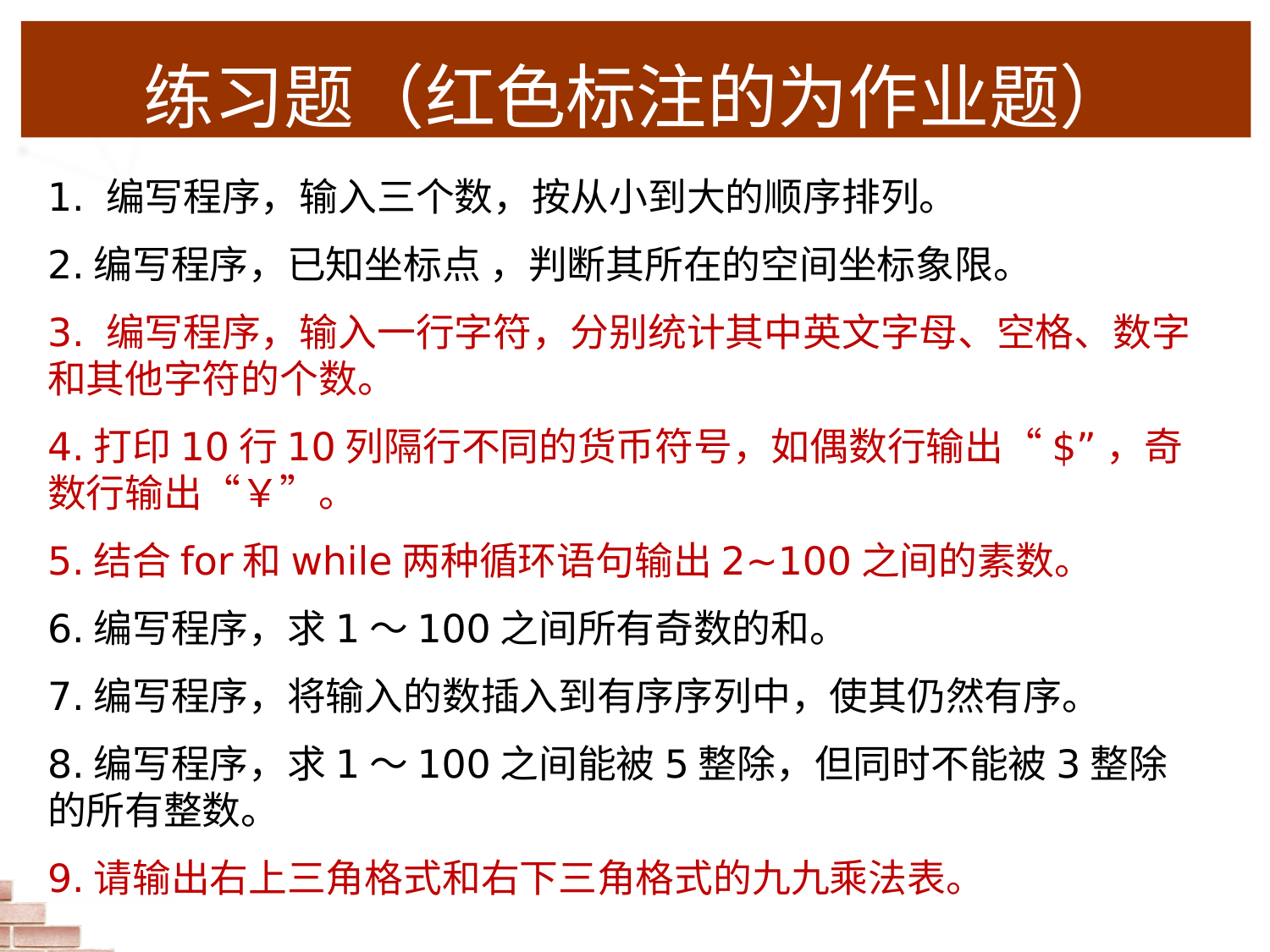

# 练习题（红色标注的为作业题）

1. 编写程序，输入三个数，按从小到大的顺序排列。
2.编写程序，已知坐标点 ，判断其所在的空间坐标象限。
3. 编写程序，输入一行字符，分别统计其中英文字母、空格、数字和其他字符的个数。
4.打印10行10列隔行不同的货币符号，如偶数行输出“$”，奇数行输出“￥”。
5.结合for和while两种循环语句输出2~100之间的素数。
6.编写程序，求1～100之间所有奇数的和。
7.编写程序，将输入的数插入到有序序列中，使其仍然有序。
8.编写程序，求1～100之间能被5整除，但同时不能被3整除的所有整数。
9.请输出右上三角格式和右下三角格式的九九乘法表。